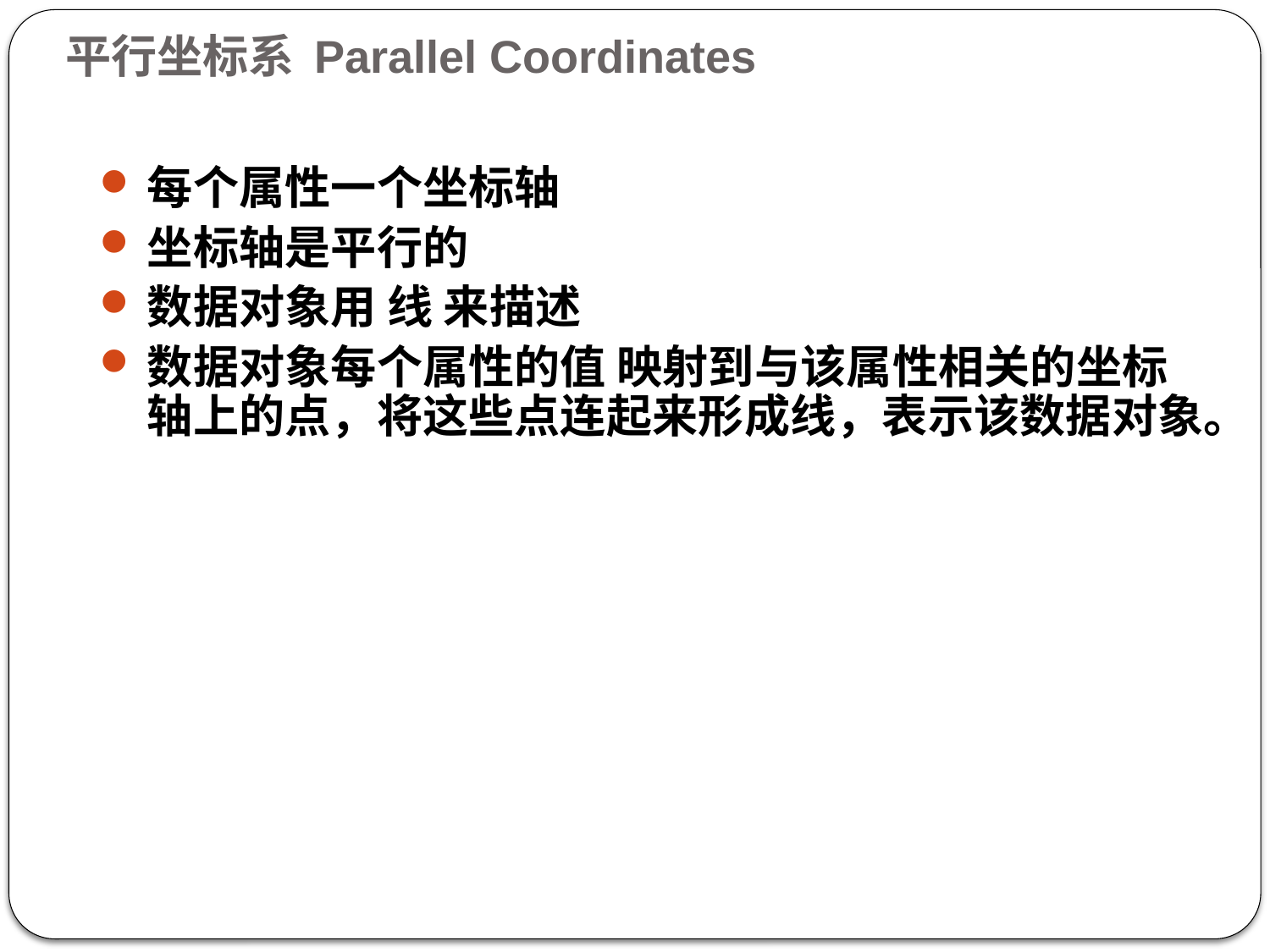

# 平行坐标系 Parallel Coordinates
每个属性一个坐标轴
坐标轴是平行的
数据对象用 线 来描述
数据对象每个属性的值 映射到与该属性相关的坐标轴上的点，将这些点连起来形成线，表示该数据对象。